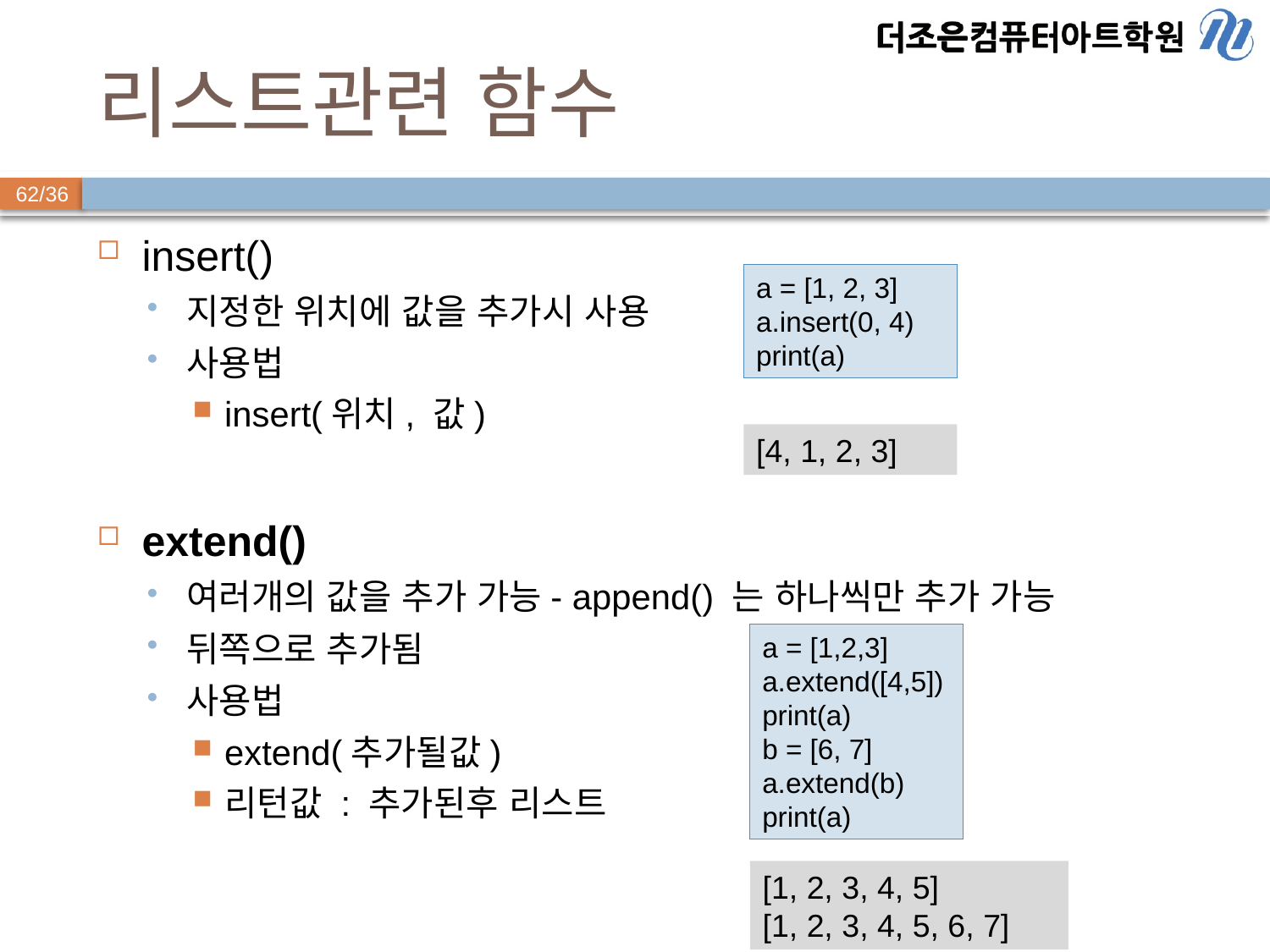

# 리스트관련 함수
insert()
지정한 위치에 값을 추가시 사용
사용법
insert(위치, 값)

extend()
여러개의 값을 추가 가능- append() 는 하나씩만 추가 가능
뒤쪽으로 추가됨
사용법
extend(추가될값)
리턴값 : 추가된후 리스트
a = [1, 2, 3]
a.insert(0, 4)
print(a)
[4, 1, 2, 3]
a = [1,2,3]
a.extend([4,5])
print(a)
b = [6, 7]
a.extend(b)
print(a)
[1, 2, 3, 4, 5]
[1, 2, 3, 4, 5, 6, 7]